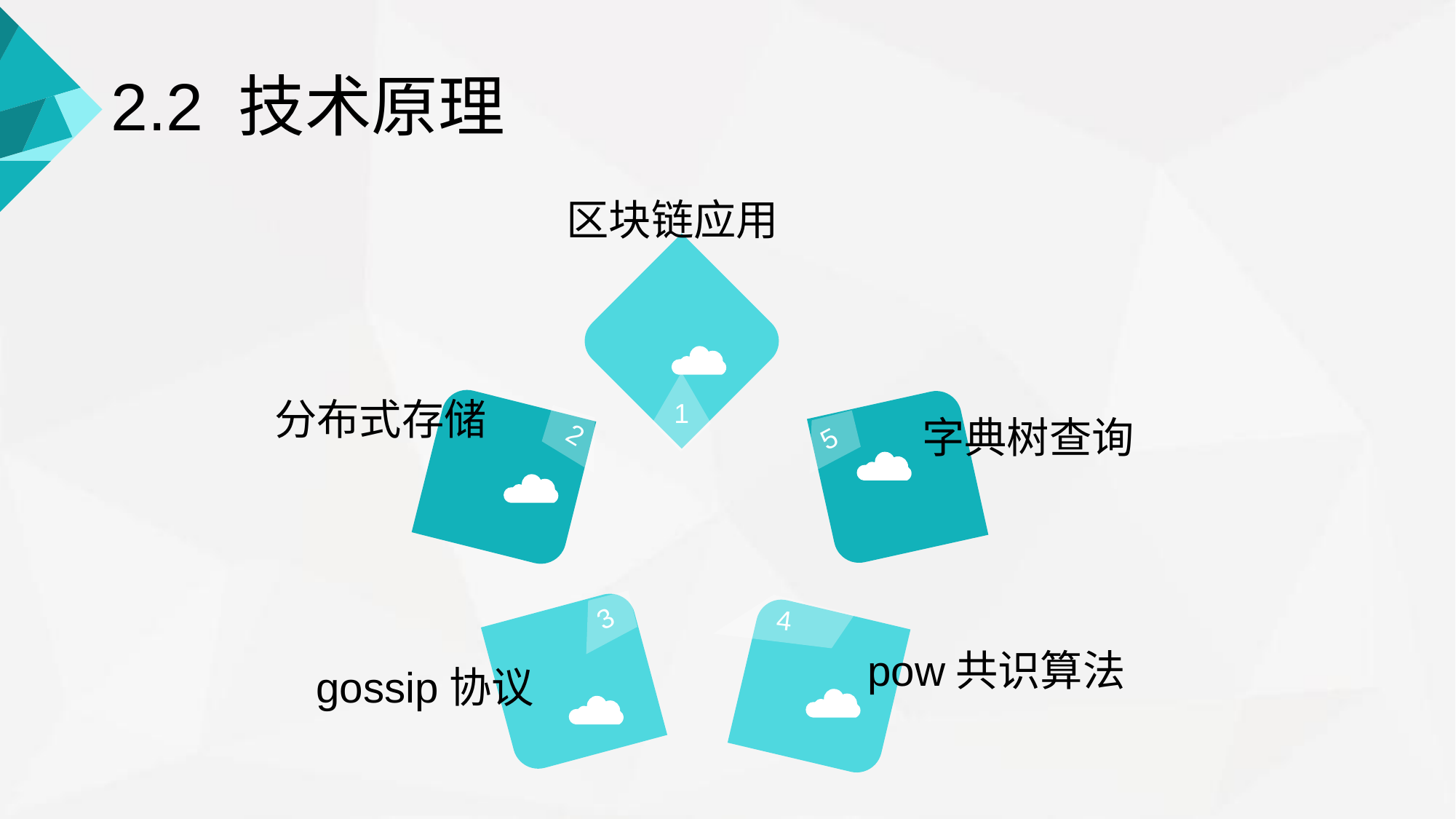

2.2 技术原理
区块链应用

1
分布式存储
字典树查询

2
5

3
4

pow共识算法
gossip协议